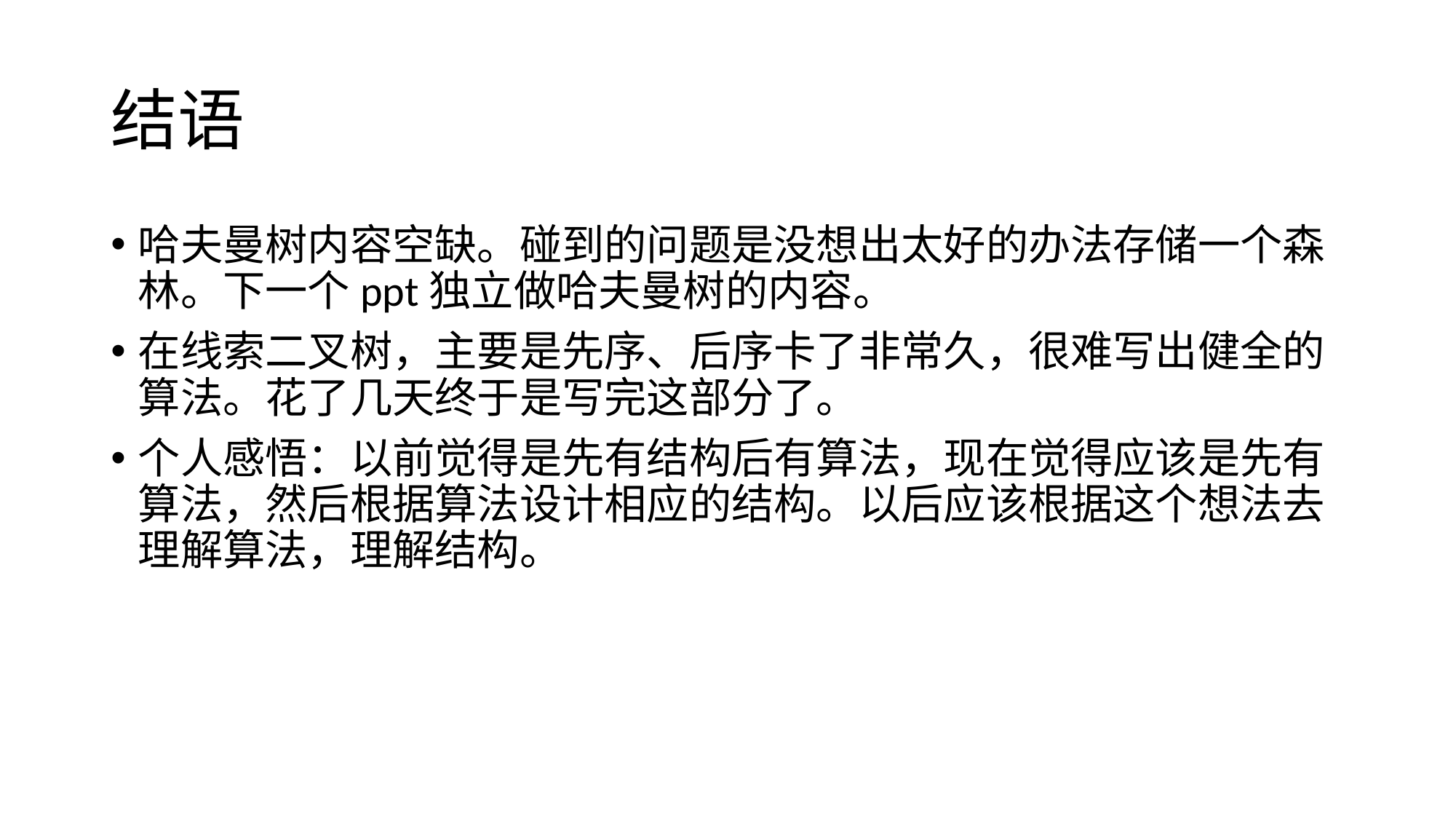

# 结语
哈夫曼树内容空缺。碰到的问题是没想出太好的办法存储一个森林。下一个ppt独立做哈夫曼树的内容。
在线索二叉树，主要是先序、后序卡了非常久，很难写出健全的算法。花了几天终于是写完这部分了。
个人感悟：以前觉得是先有结构后有算法，现在觉得应该是先有算法，然后根据算法设计相应的结构。以后应该根据这个想法去理解算法，理解结构。